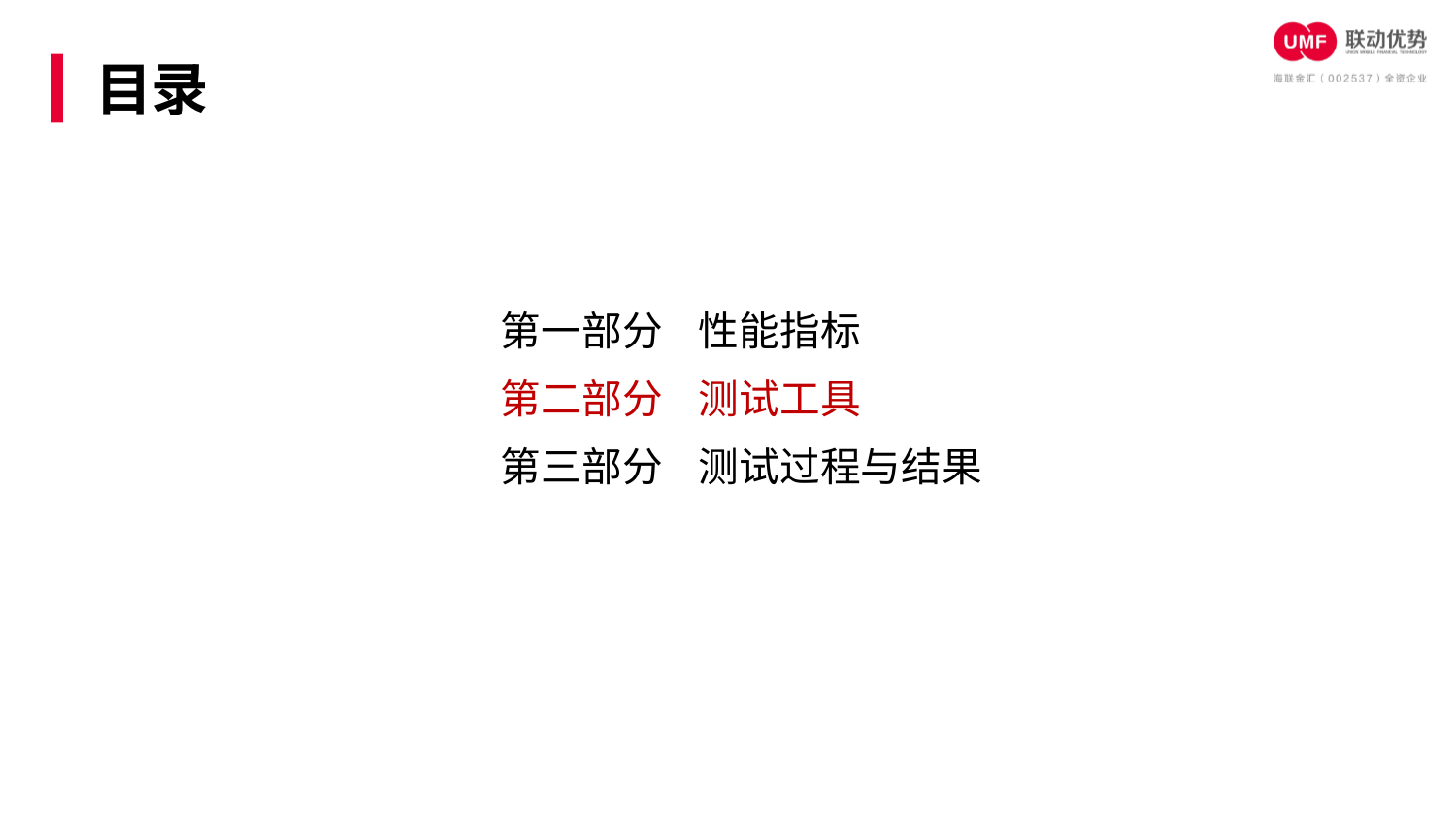

目录
第一部分    性能指标
第二部分    测试工具
第三部分    测试过程与结果